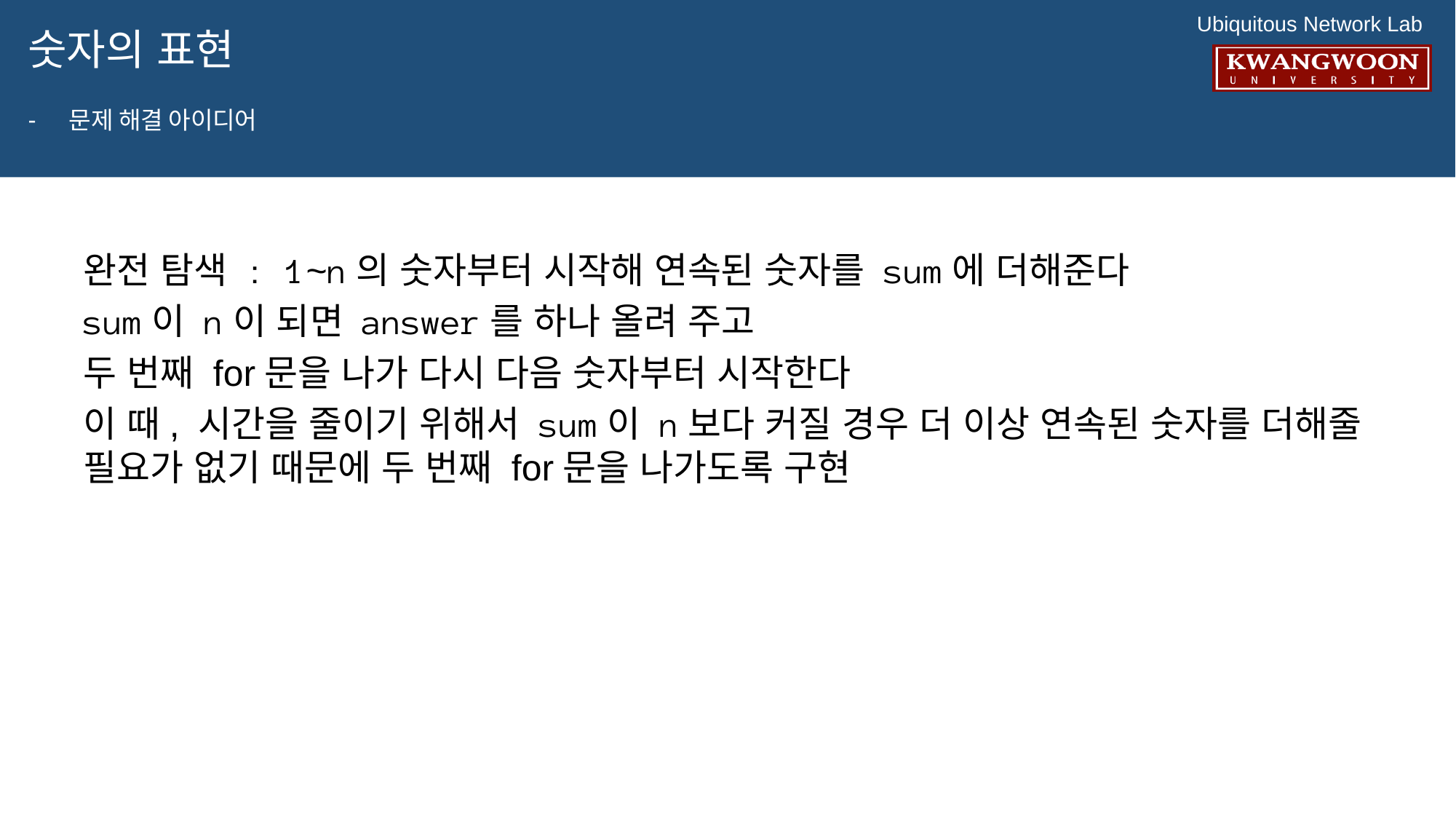

# 숫자의 표현
문제 해결 아이디어

완전 탐색 : 1~n의 숫자부터 시작해 연속된 숫자를 sum에 더해준다
sum이 n이 되면 answer를 하나 올려 주고
두 번째 for문을 나가 다시 다음 숫자부터 시작한다
이 때, 시간을 줄이기 위해서 sum이 n보다 커질 경우 더 이상 연속된 숫자를 더해줄 필요가 없기 때문에 두 번째 for문을 나가도록 구현